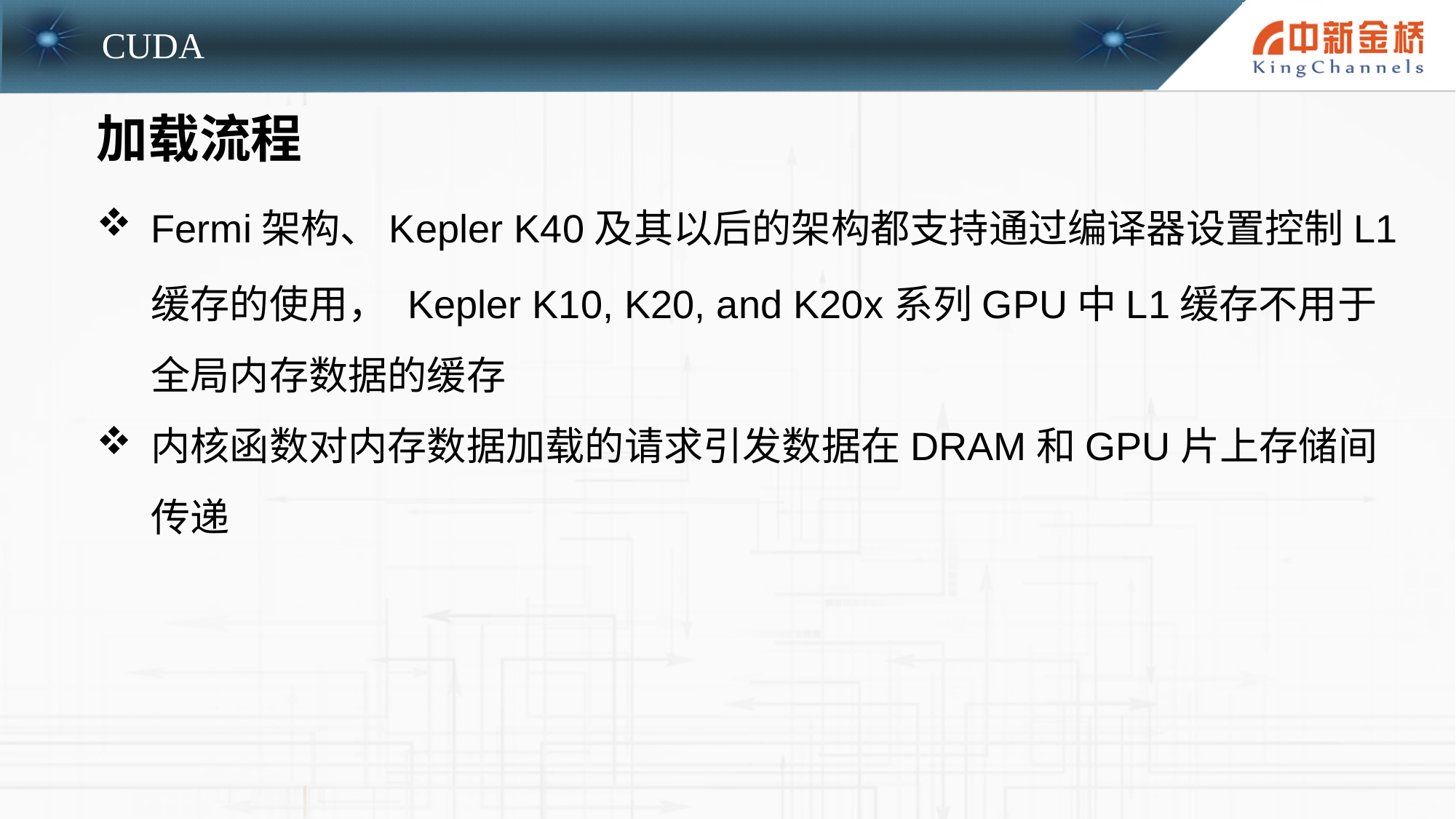

加载流程
Fermi架构、Kepler K40及其以后的架构都支持通过编译器设置控制L1缓存的使用， Kepler K10, K20, and K20x系列GPU中L1缓存不用于全局内存数据的缓存
内核函数对内存数据加载的请求引发数据在DRAM和GPU片上存储间传递